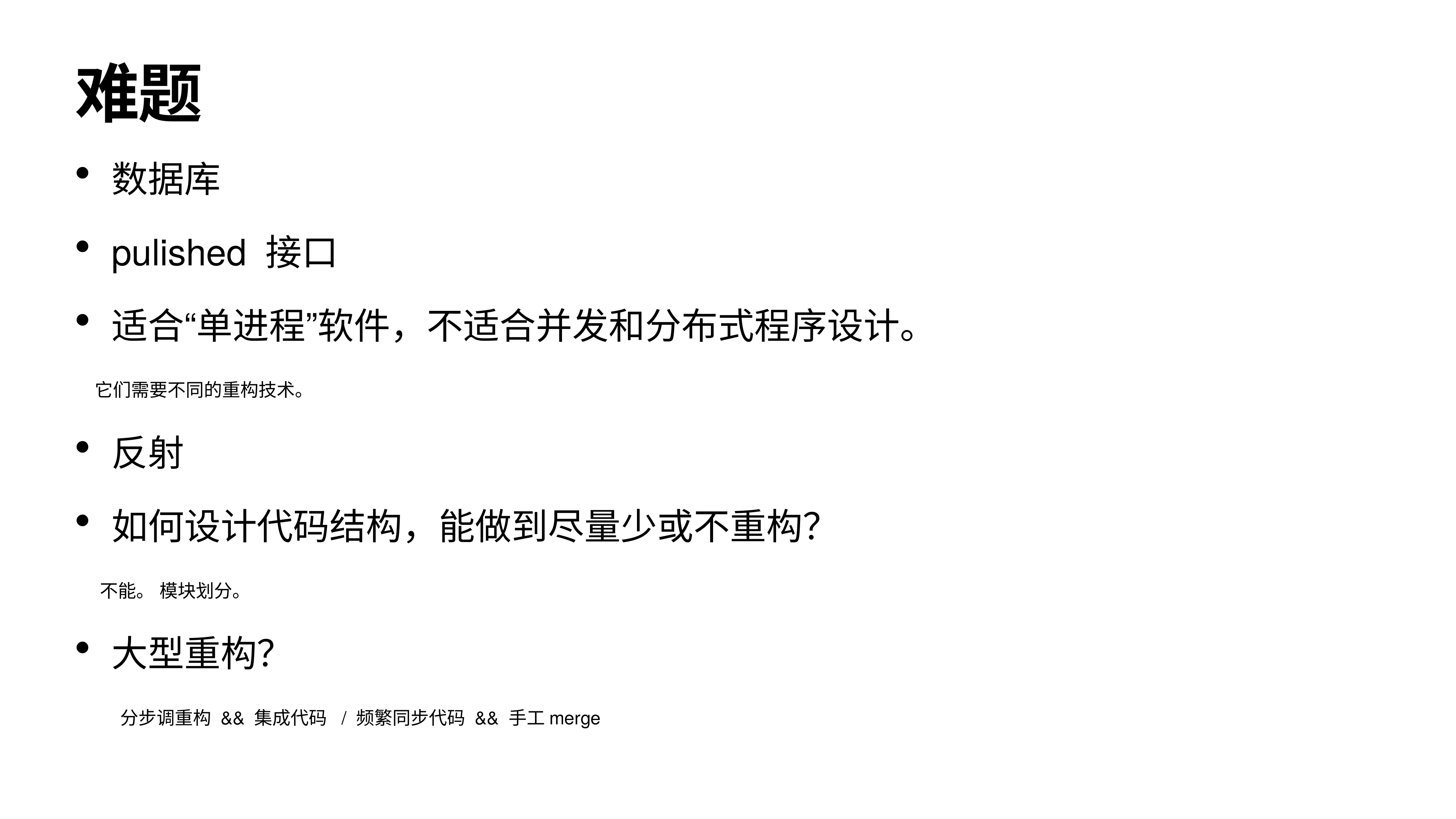

# 难题
数据库
pulished 接口
适合“单进程”软件，不适合并发和分布式程序设计。
   它们需要不同的重构技术。
反射
如何设计代码结构，能做到尽量少或不重构？
    不能。 模块划分。
大型重构？
        分步调重构 && 集成代码  / 频繁同步代码 && 手工merge